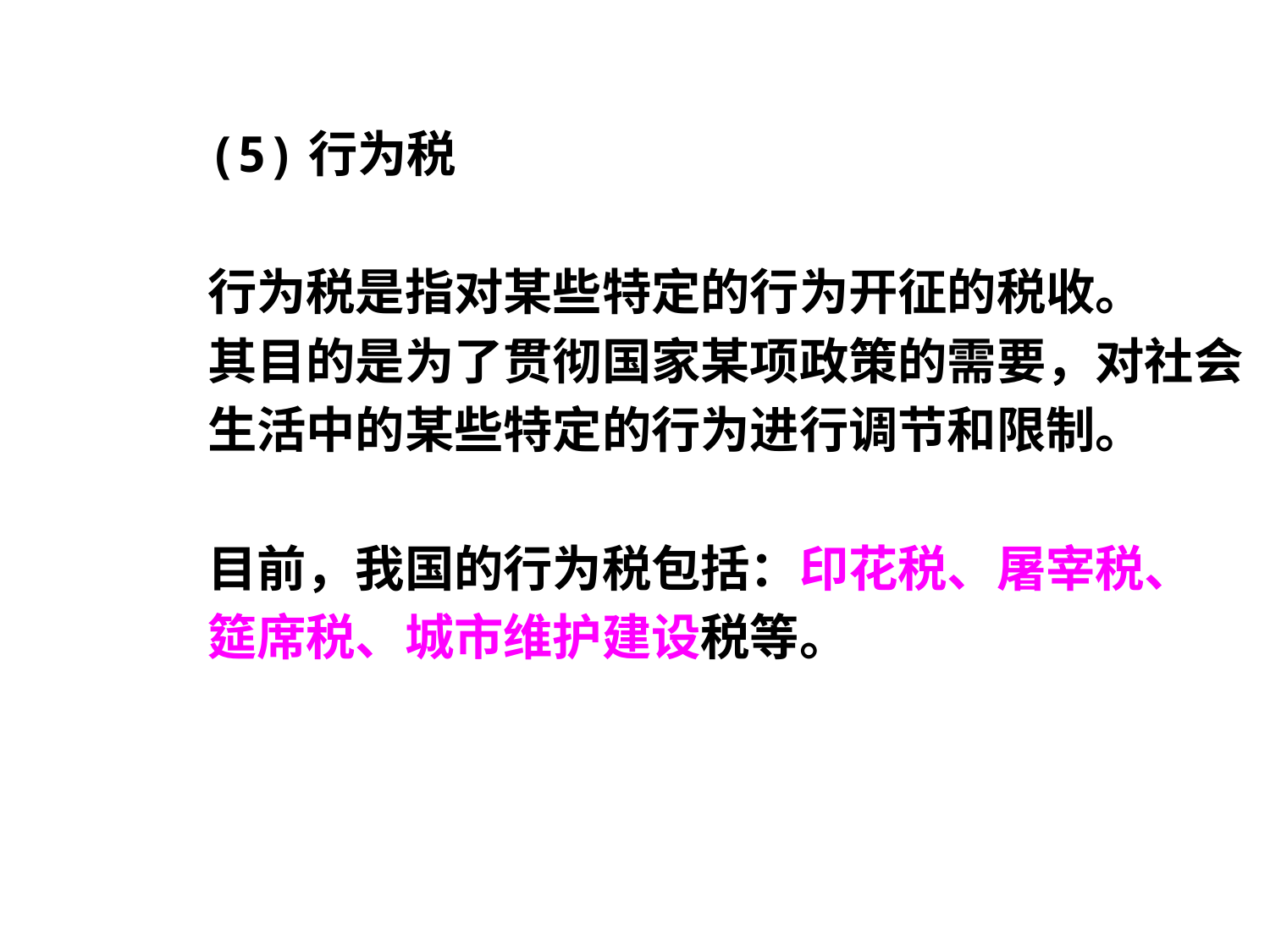

(5)行为税

行为税是指对某些特定的行为开征的税收。
其目的是为了贯彻国家某项政策的需要，对社会
生活中的某些特定的行为进行调节和限制。

目前，我国的行为税包括：印花税、屠宰税、
筵席税、城市维护建设税等。